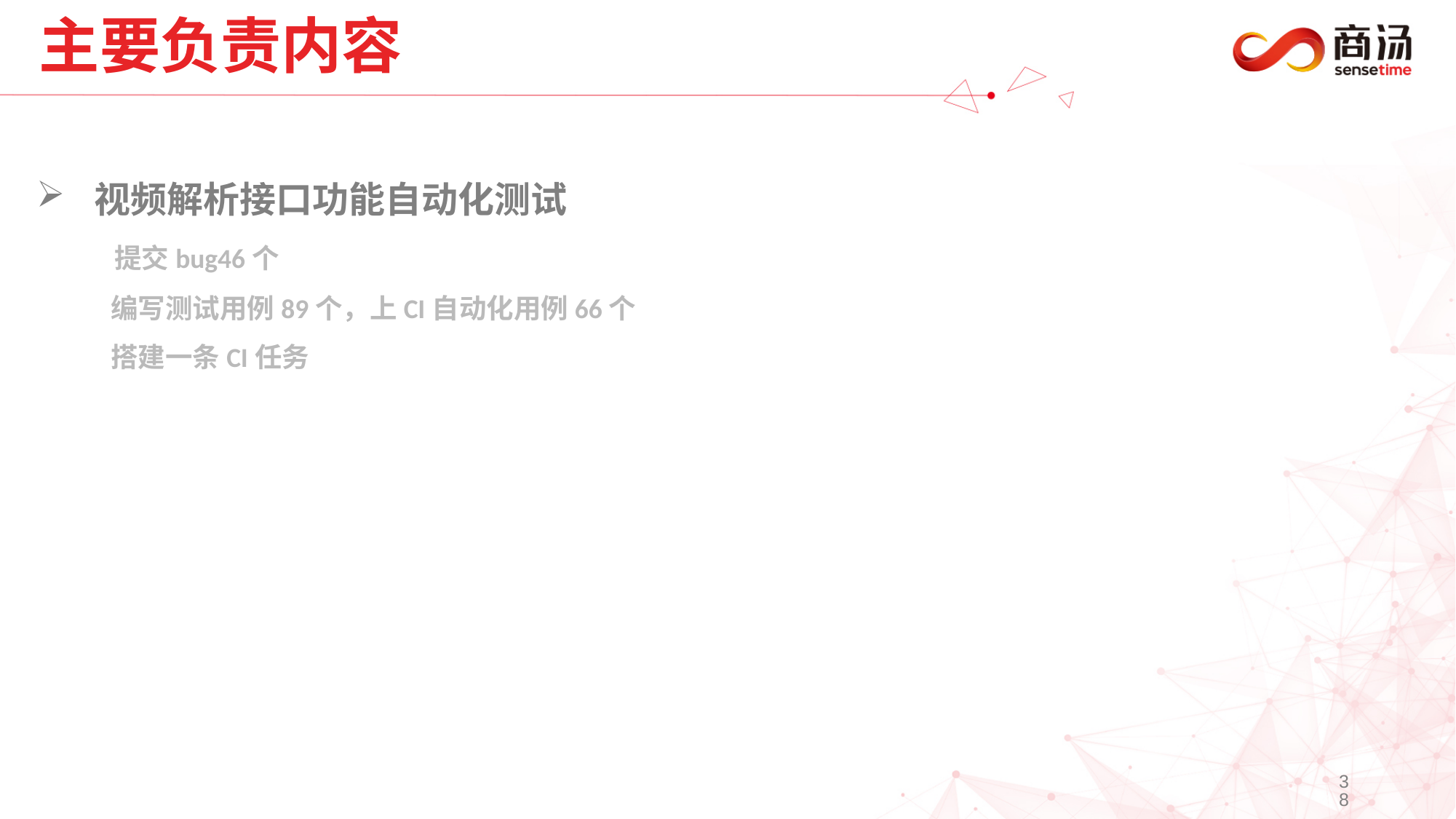

# 主要负责内容
  视频解析接口功能自动化测试
           提交bug46个
           编写测试用例89个，上CI自动化用例66个
           搭建一条CI任务
38